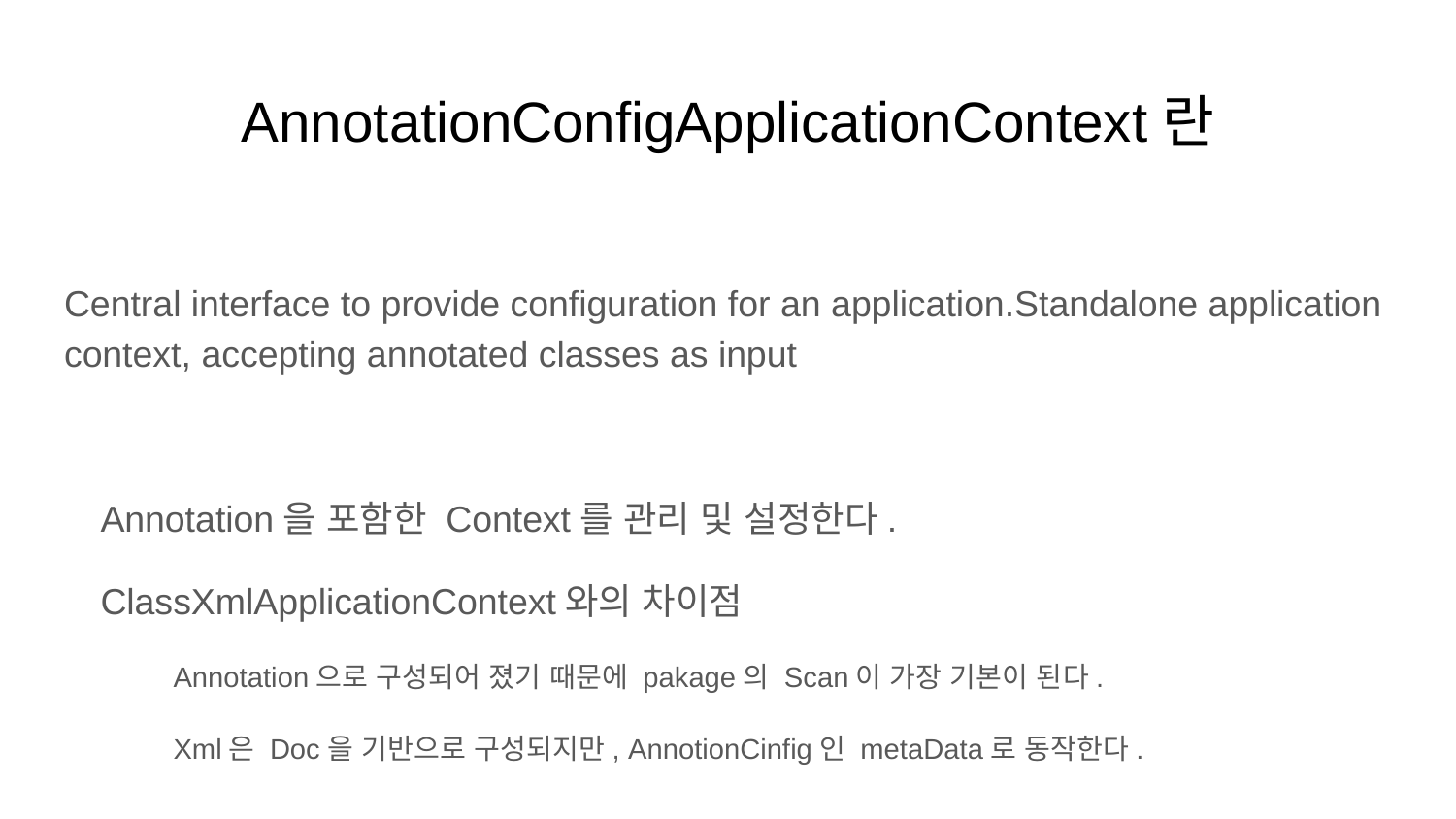

# AnnotationConfigApplicationContext란

Central interface to provide configuration for an application.Standalone application context, accepting annotated classes as input

Annotation을 포함한 Context를 관리 및 설정한다.
ClassXmlApplicationContext와의 차이점
Annotation으로 구성되어 졌기 때문에 pakage의 Scan이 가장 기본이 된다.
Xml은 Doc을 기반으로 구성되지만, AnnotionCinfig인 metaData로 동작한다.